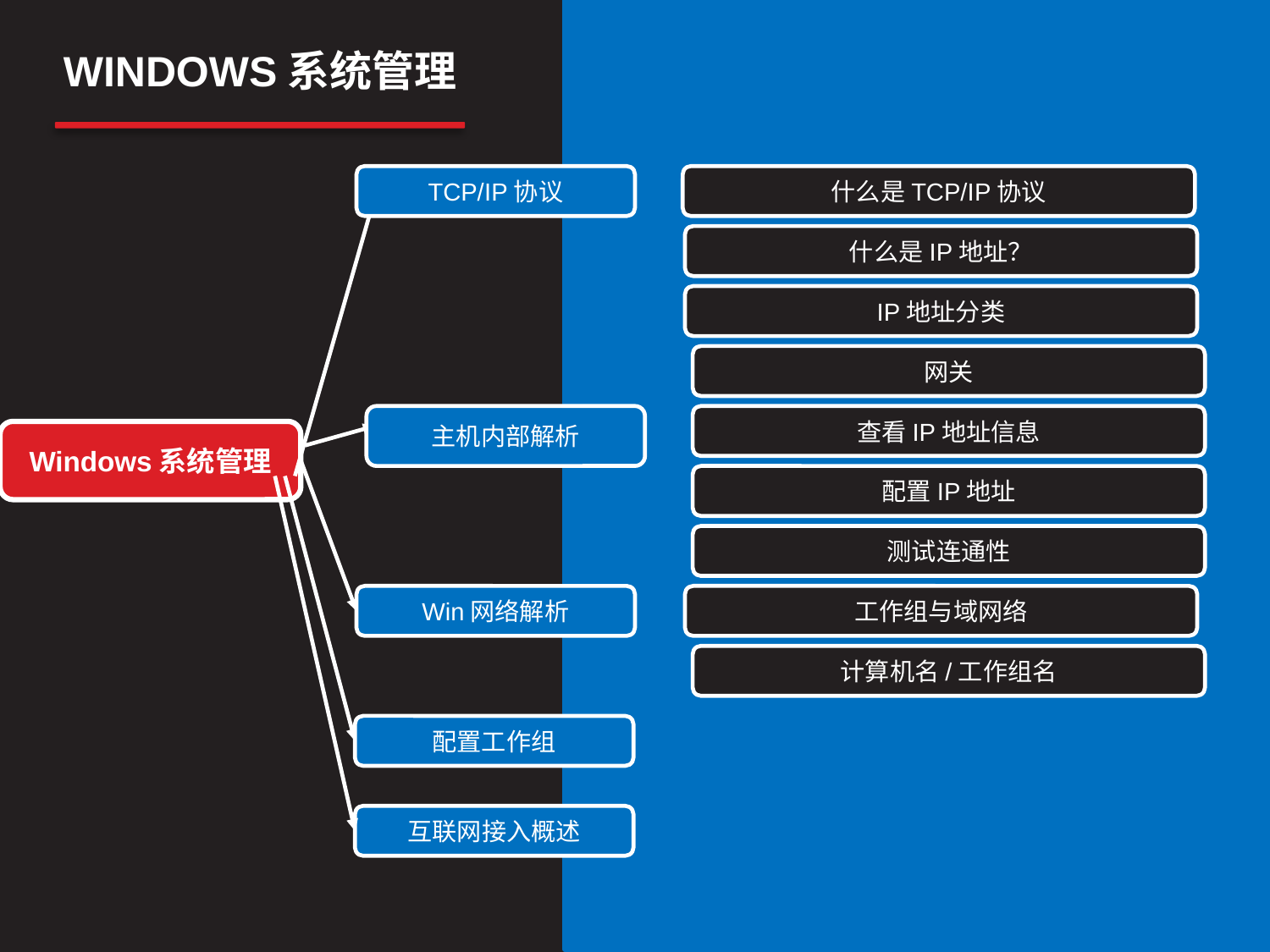

WINDOWS系统管理

TCP/IP协议
什么是TCP/IP协议
什么是IP地址？
IP地址分类
网关
主机内部解析
查看IP地址信息
Windows系统管理
配置IP地址
测试连通性
工作组与域网络
Win网络解析
计算机名/工作组名
配置工作组
互联网接入概述